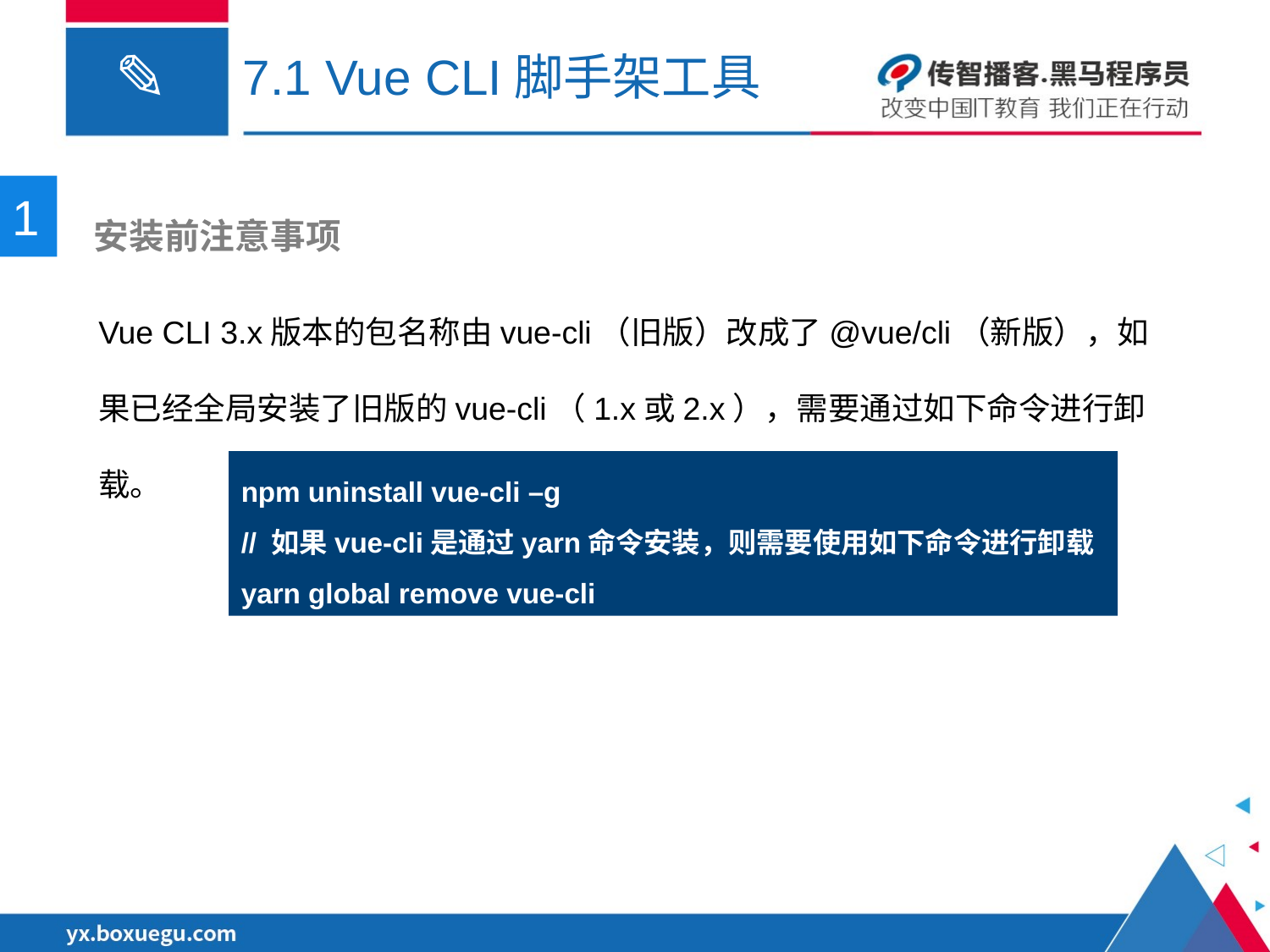

# 7.1 Vue CLI脚手架工具

1
  安装前注意事项
Vue CLI 3.x版本的包名称由vue-cli（旧版）改成了@vue/cli（新版），如果已经全局安装了旧版的vue-cli（1.x或2.x），需要通过如下命令进行卸载。
npm uninstall vue-cli –g
// 如果vue-cli是通过yarn命令安装，则需要使用如下命令进行卸载
yarn global remove vue-cli